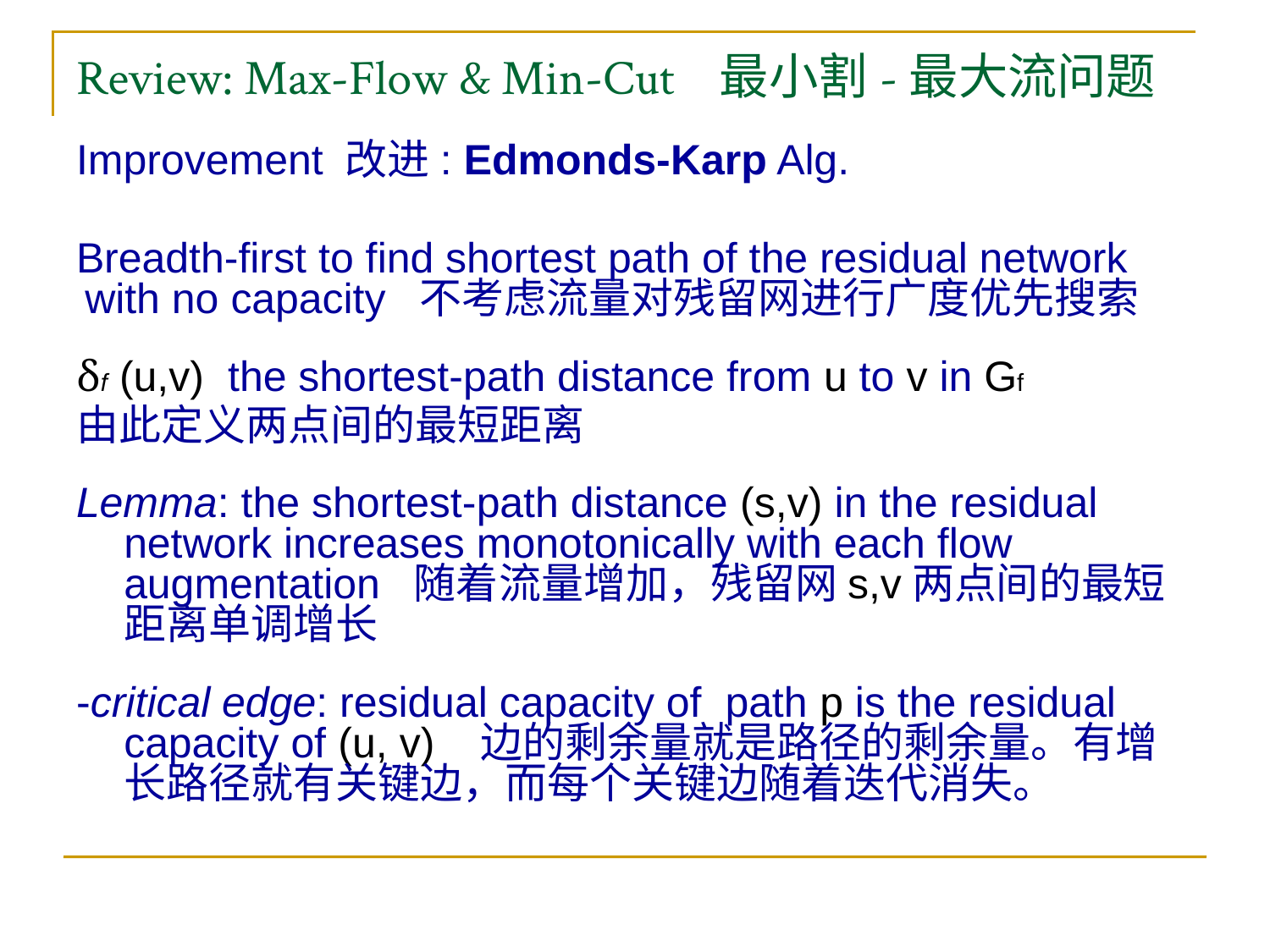

# Review: Max-Flow & Min-Cut   最小割-最大流问题
Improvement 改进: Edmonds-Karp Alg.

Breadth-first to find shortest path of the residual network with no capacity  不考虑流量对残留网进行广度优先搜索

δf (u,v)  the shortest-path distance from u to v in Gf
由此定义两点间的最短距离

Lemma: the shortest-path distance (s,v) in the residual network increases monotonically with each flow augmentation  随着流量增加，残留网s,v两点间的最短距离单调增长

-critical edge: residual capacity of  path p is the residual capacity of (u, v)   边的剩余量就是路径的剩余量。有增长路径就有关键边，而每个关键边随着迭代消失。